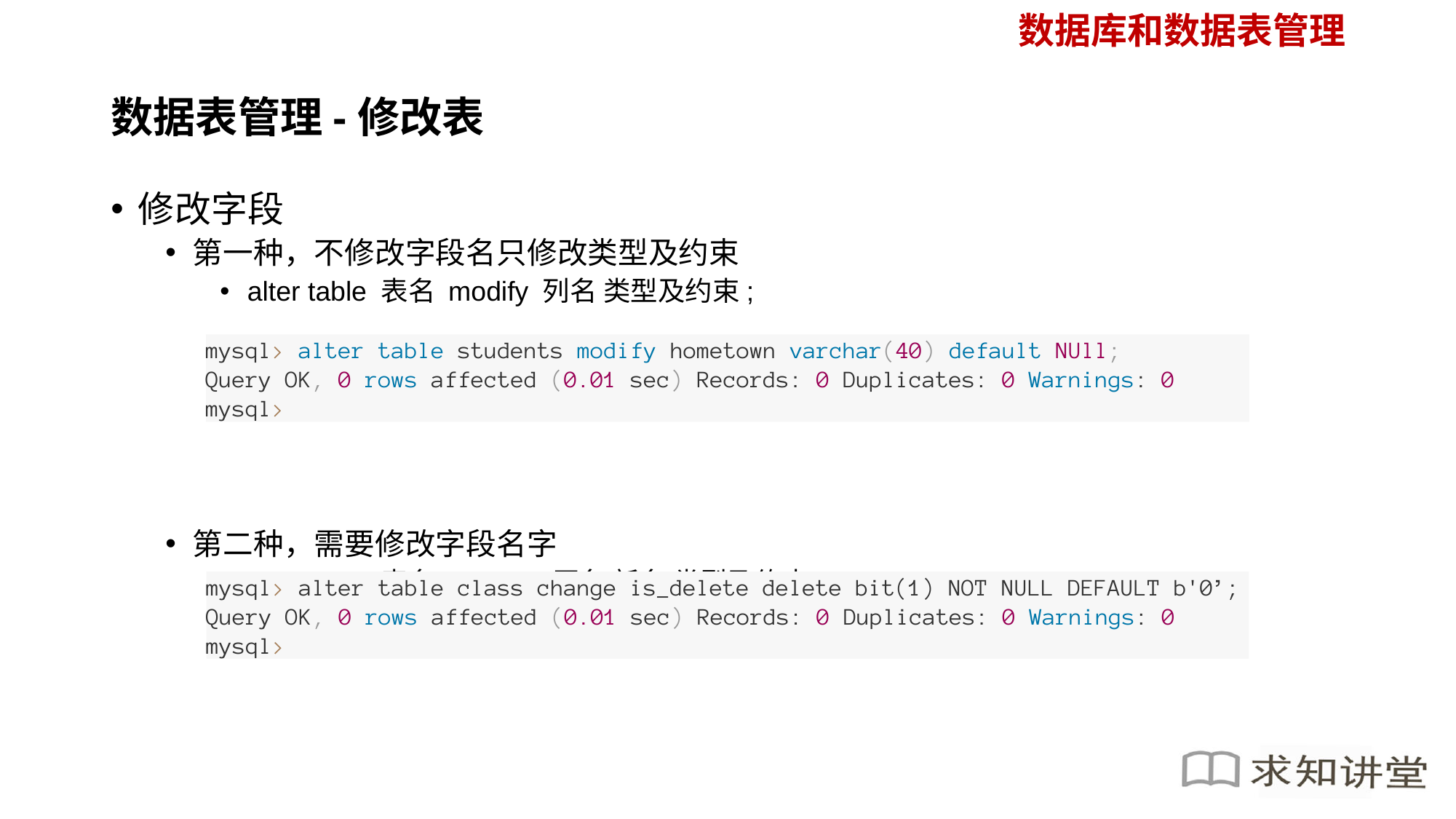

数据库和数据表管理
# 数据表管理-修改表
修改字段
第一种，不修改字段名只修改类型及约束
alter table 表名 modify 列名 类型及约束;

第二种，需要修改字段名字
alter table 表名 change 原名 新名 类型及约束;

mysql> alter table students modify hometown varchar(40) default NUll;
Query OK, 0 rows affected (0.01 sec) Records: 0 Duplicates: 0 Warnings: 0
mysql>
mysql> alter table class change is_delete delete bit(1) NOT NULL DEFAULT b'0’;
Query OK, 0 rows affected (0.01 sec) Records: 0 Duplicates: 0 Warnings: 0
mysql>